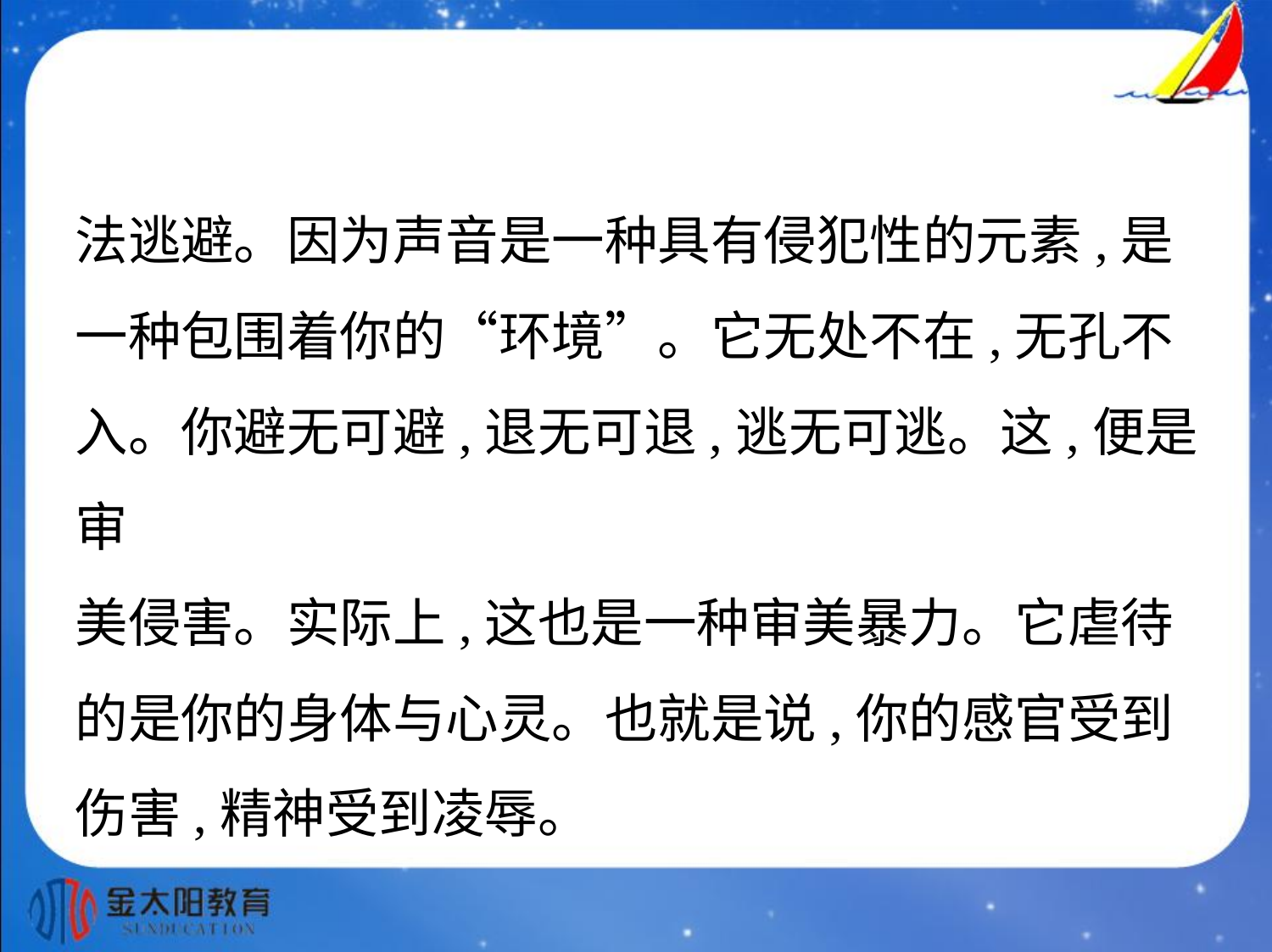

法逃避。因为声音是一种具有侵犯性的元素,是
一种包围着你的“环境”。它无处不在,无孔不
入。你避无可避,退无可退,逃无可逃。这,便是审
美侵害。实际上,这也是一种审美暴力。它虐待
的是你的身体与心灵。也就是说,你的感官受到
伤害,精神受到凌辱。